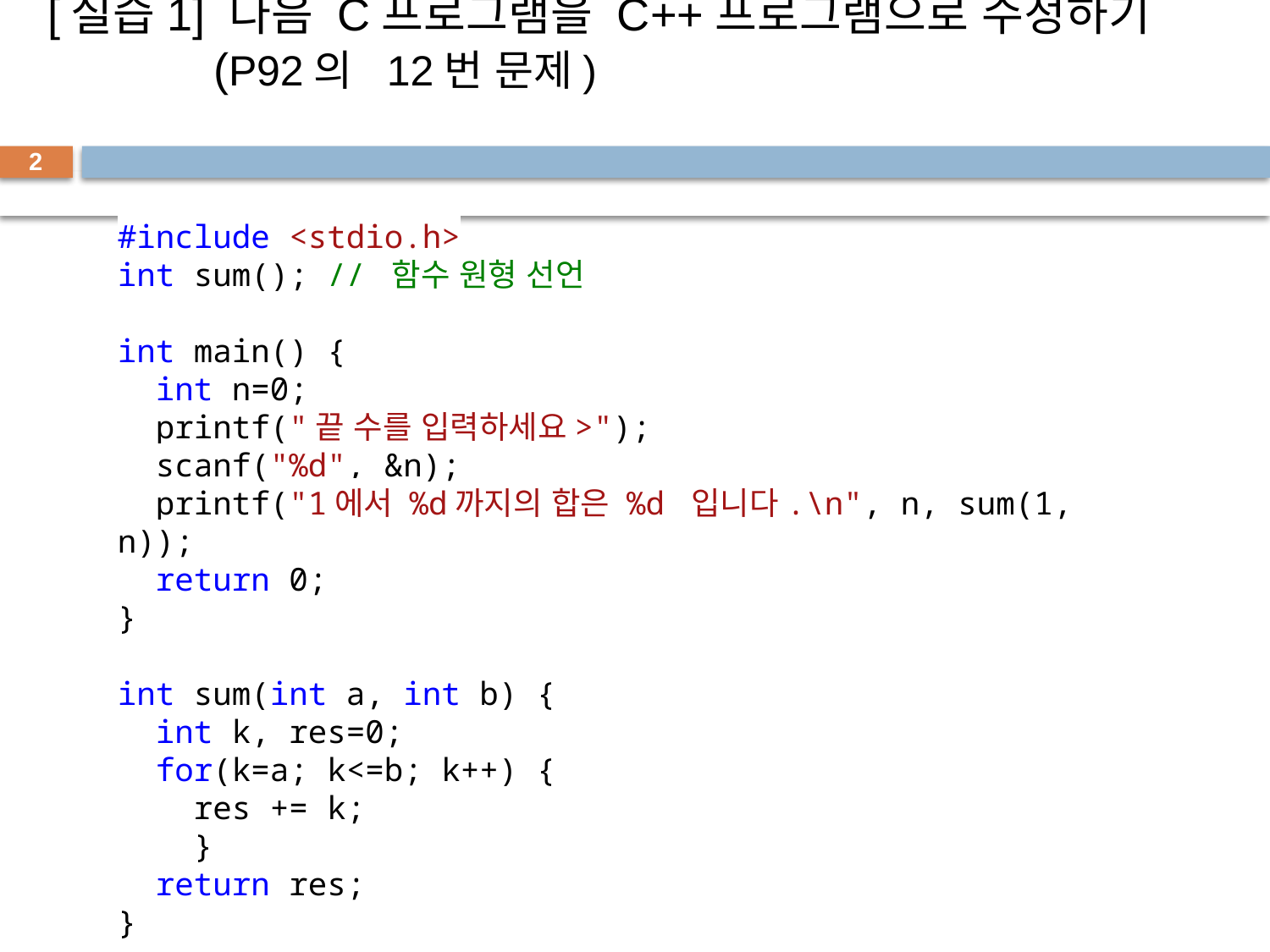

# [실습1] 다음 C프로그램을 C++프로그램으로 수정하기 (P92의  12번 문제)
2
#include <stdio.h>
int sum(); // 함수 원형 선언

int main() {
  int n=0;
  printf("끝 수를 입력하세요>");
  scanf("%d", &n);
  printf("1에서 %d까지의 합은 %d 입니다.\n", n, sum(1, n));
  return 0;
}

int sum(int a, int b) {
  int k, res=0;
  for(k=a; k<=b; k++) {
    res += k;
    }
  return res;
}